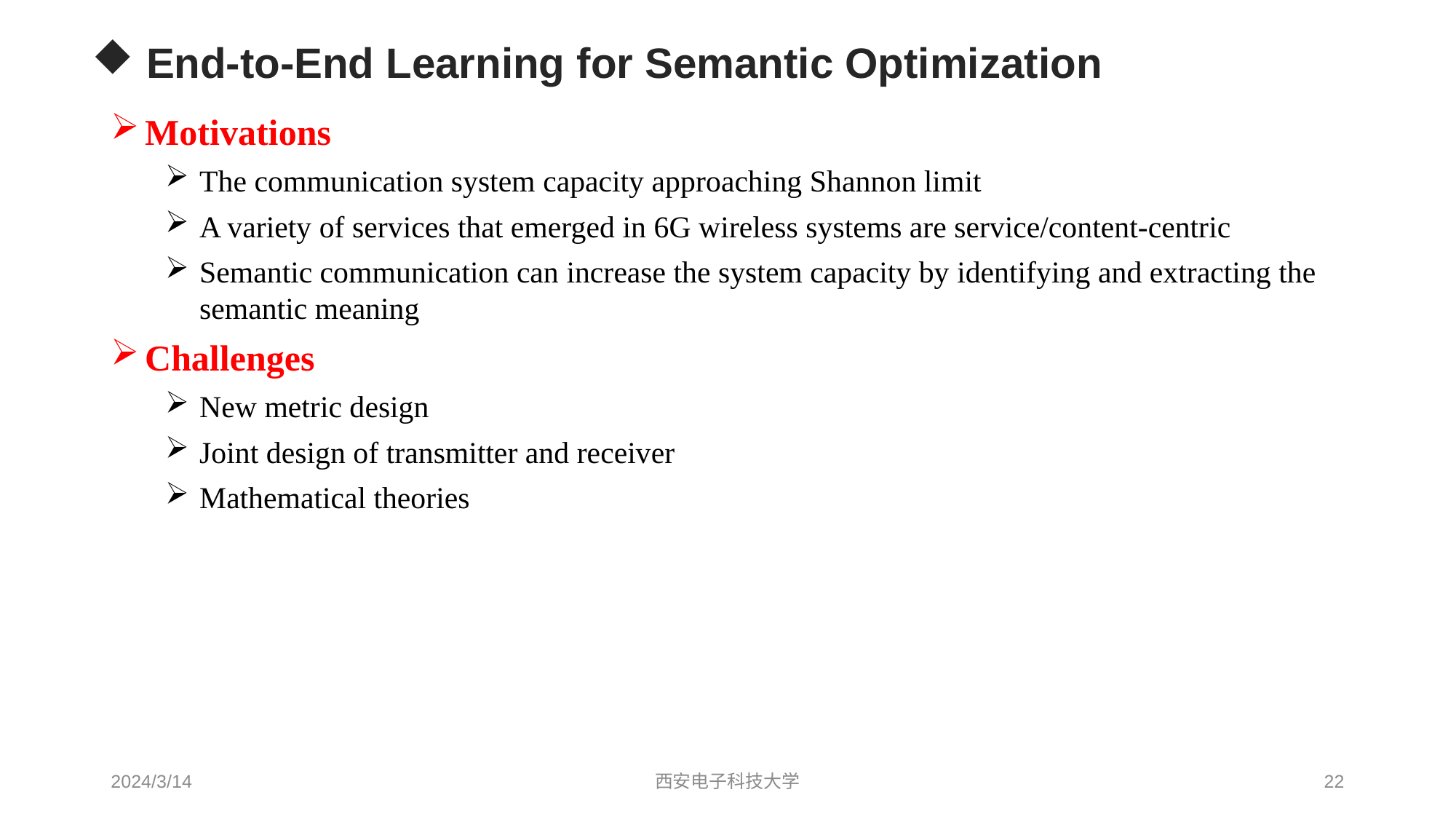

End-to-End Learning for Semantic Optimization
Motivations
The communication system capacity approaching Shannon limit
A variety of services that emerged in 6G wireless systems are service/content-centric
Semantic communication can increase the system capacity by identifying and extracting the semantic meaning
Challenges
New metric design
Joint design of transmitter and receiver
Mathematical theories

2024/3/14
西安电子科技大学
22